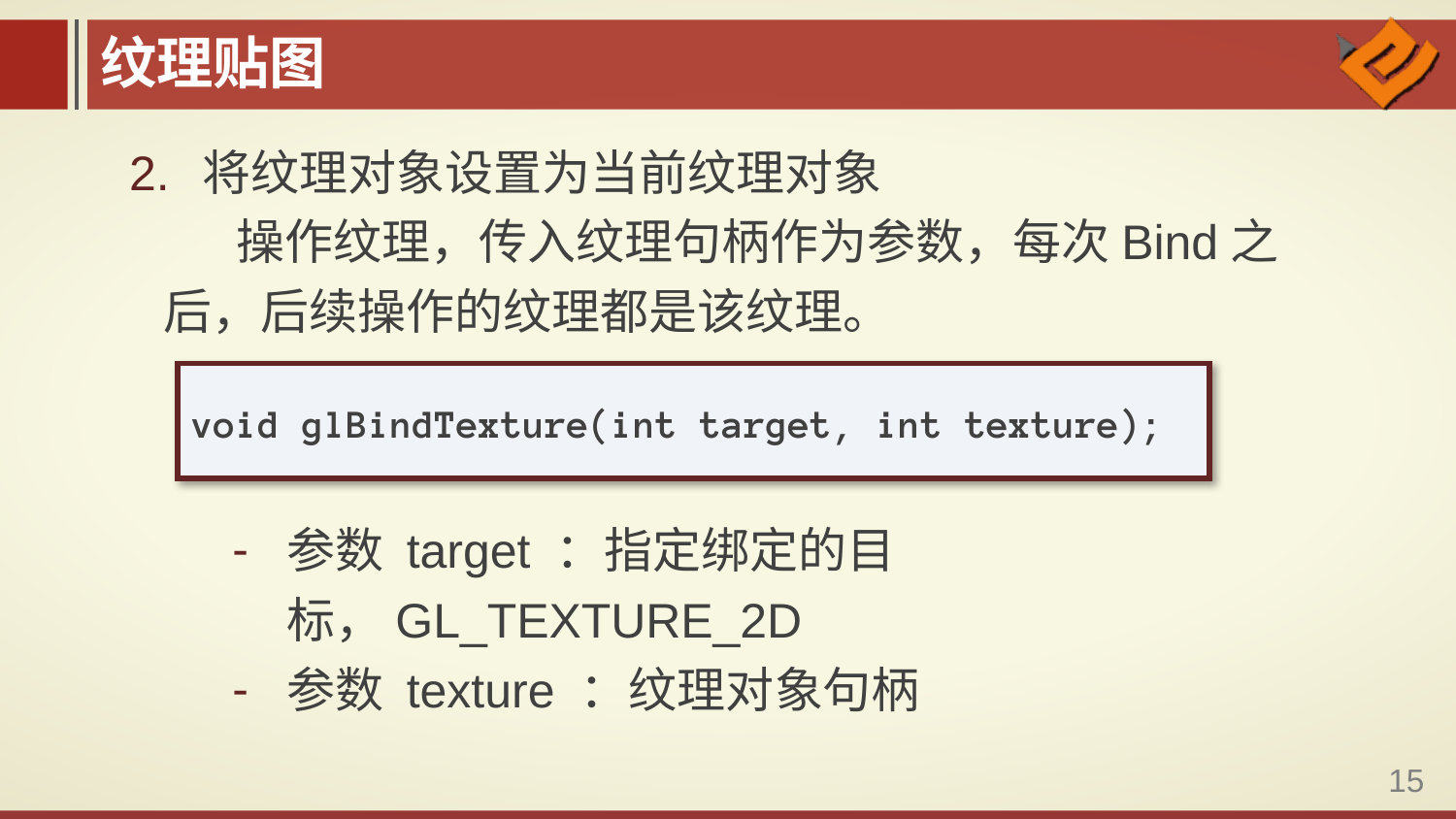

纹理贴图
将纹理对象设置为当前纹理对象
操作纹理，传入纹理句柄作为参数，每次Bind之后，后续操作的纹理都是该纹理。
| void glBindTexture(int target, int texture); |
| --- |
参数 target ：指定绑定的目标，GL_TEXTURE_2D
参数 texture ：纹理对象句柄